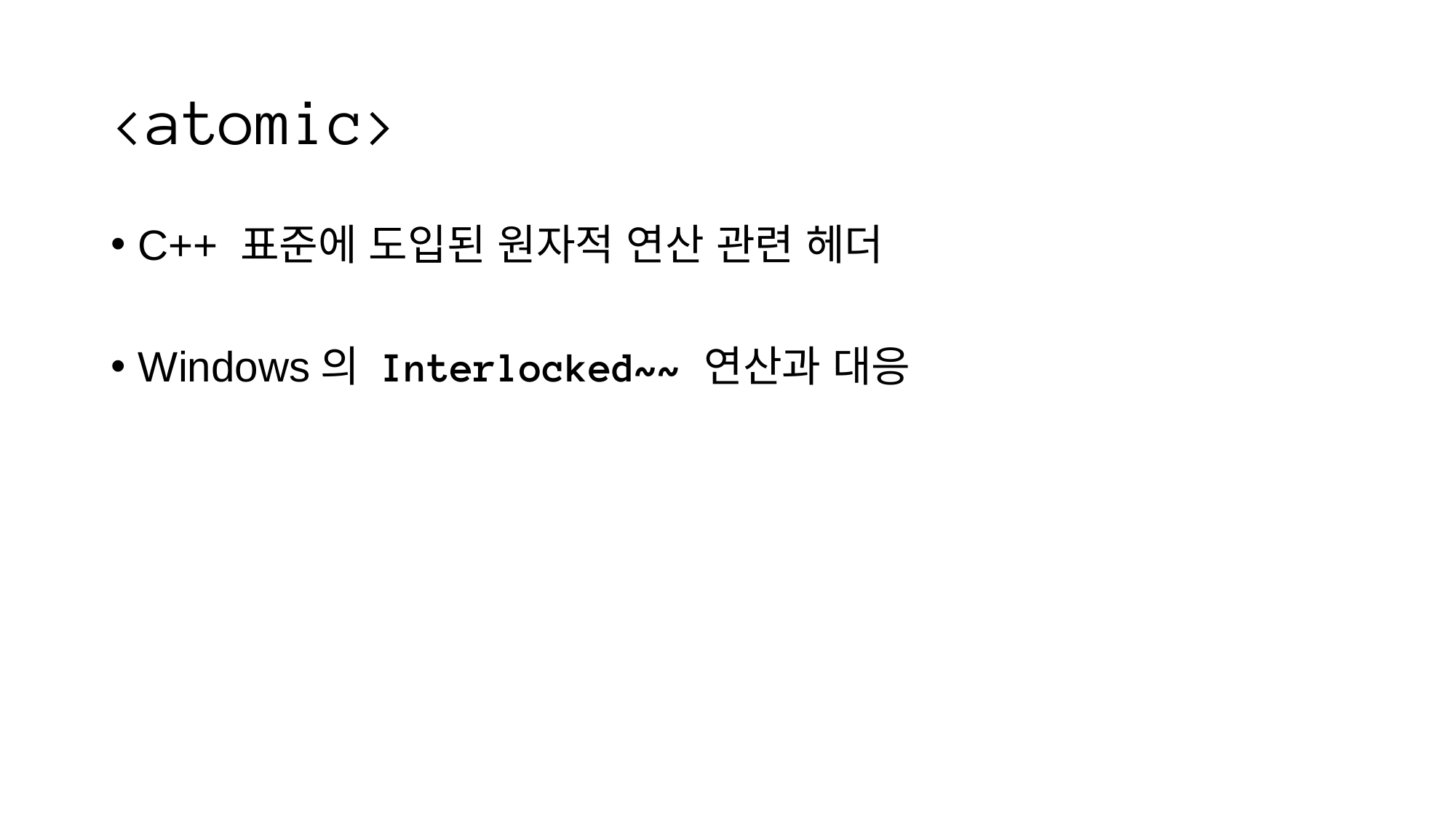

# <atomic>
C++ 표준에 도입된 원자적 연산 관련 헤더

Windows의 Interlocked~~ 연산과 대응